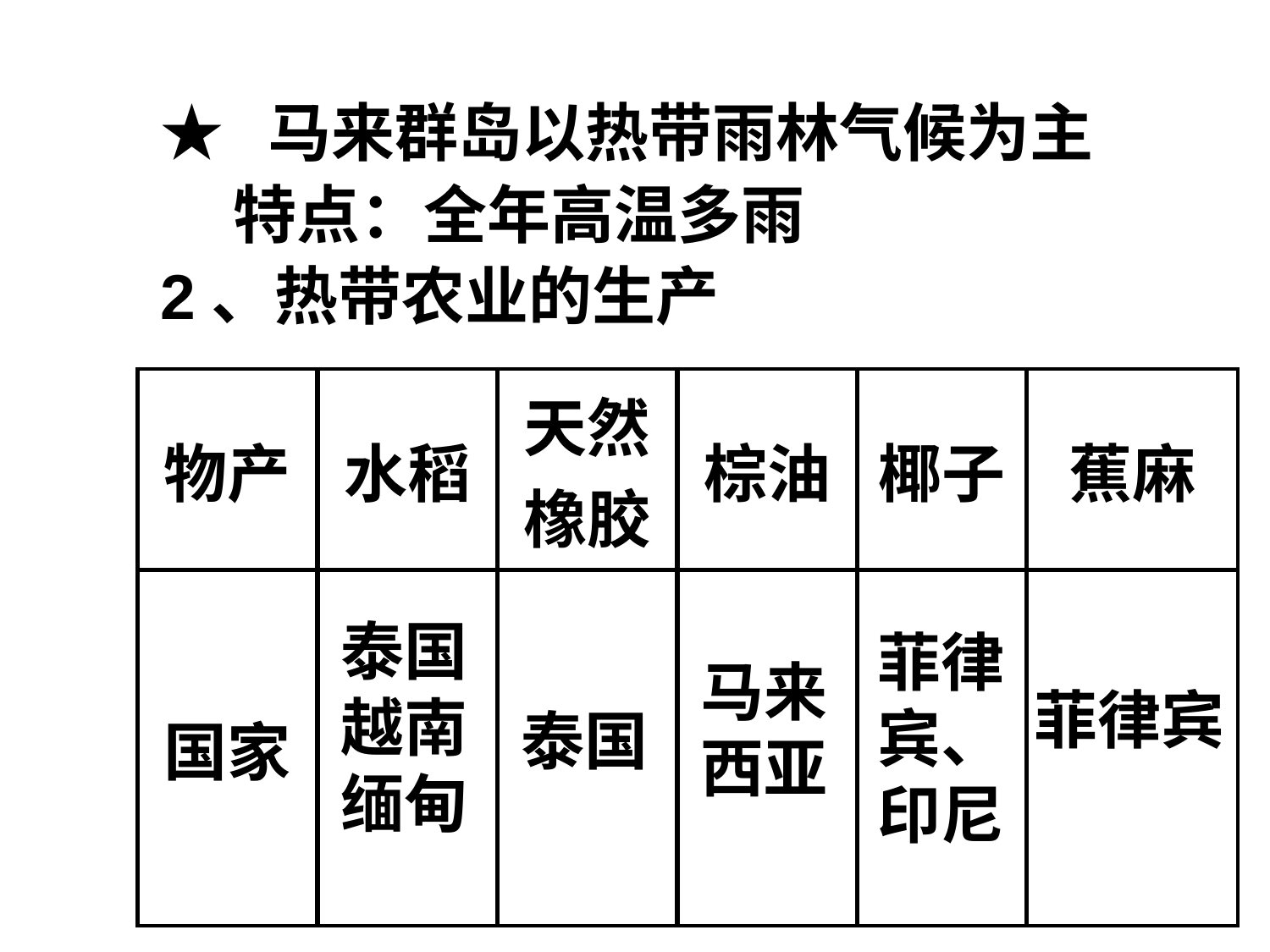

★  马来群岛以热带雨林气候为主
    特点：全年高温多雨
2、热带农业的生产

| 物产 | 水稻 | 天然橡胶 | 棕油 | 椰子 | 蕉麻 |
| --- | --- | --- | --- | --- | --- |
| 国家 |  |  |  |  |  |
泰国
越南
缅甸
菲律宾、印尼
马来西亚
菲律宾
泰国